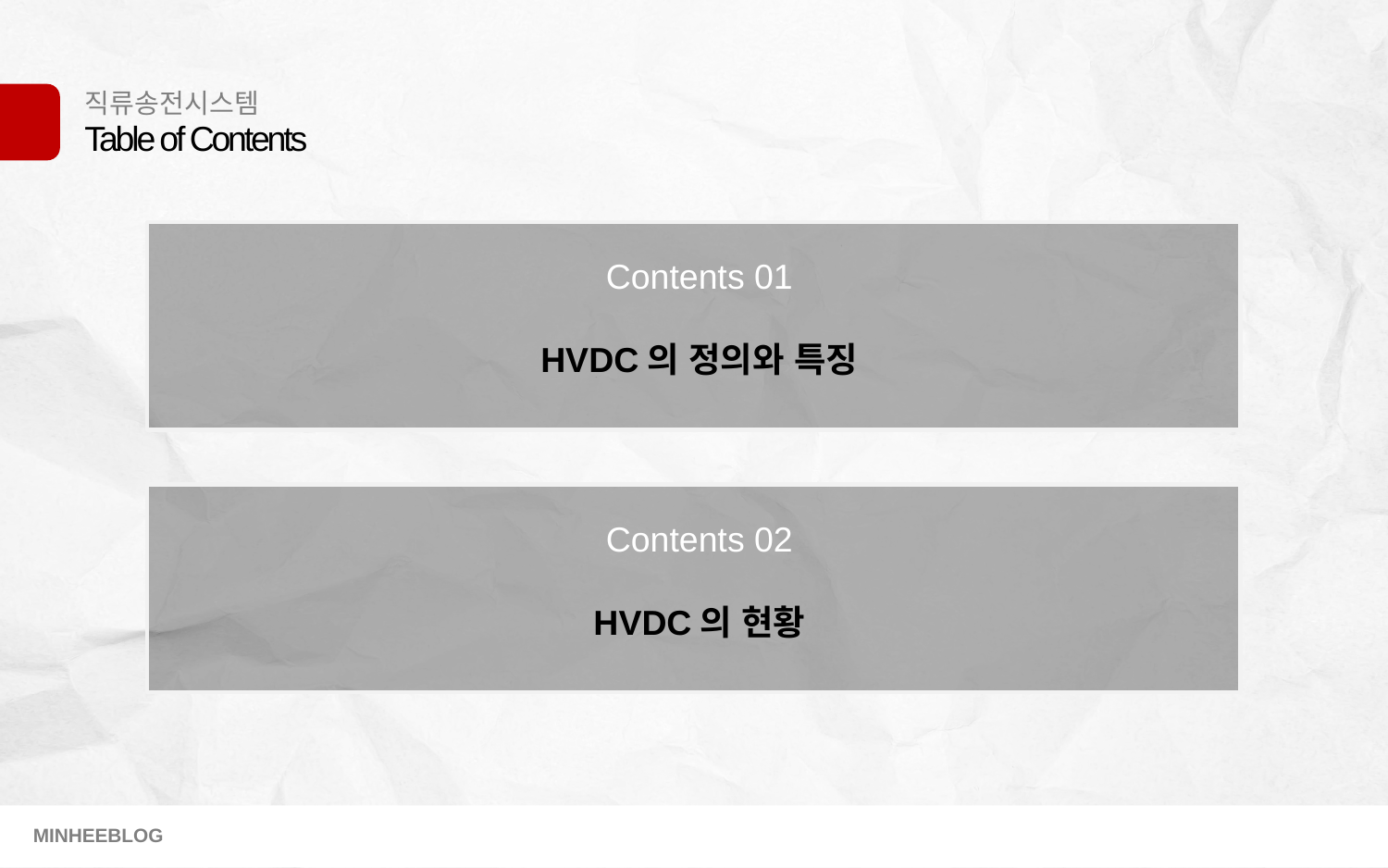

직류송전시스템

Table of Contents

Contents 01

HVDC의 정의와 특징

Contents 02

HVDC의 현황

MINHEEBLOG